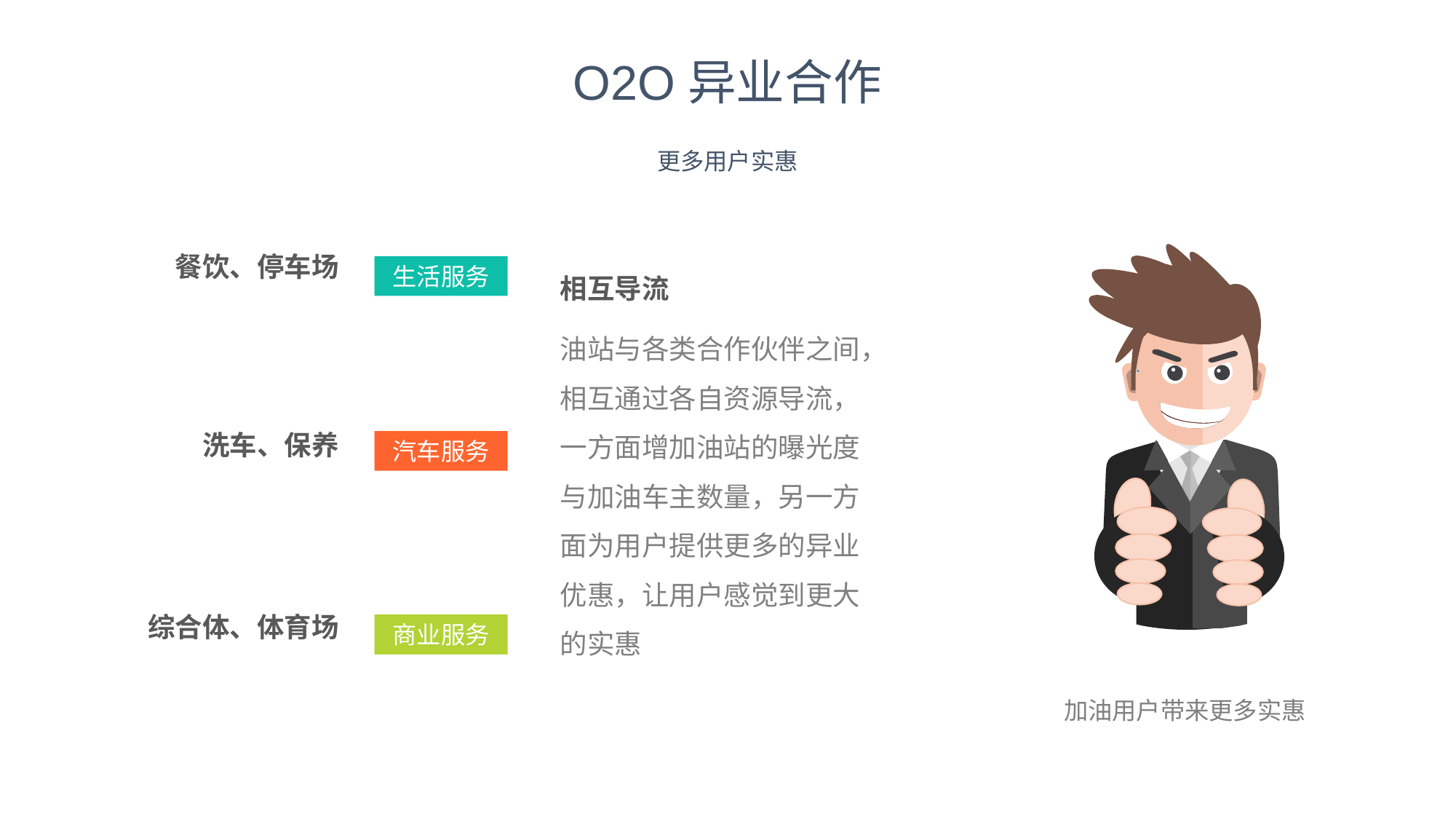

O2O异业合作

更多用户实惠

加油用户带来更多实惠
餐饮、停车场
生活服务
相互导流
油站与各类合作伙伴之间，相互通过各自资源导流，一方面增加油站的曝光度与加油车主数量，另一方面为用户提供更多的异业优惠，让用户感觉到更大的实惠
洗车、保养
汽车服务
综合体、体育场
商业服务